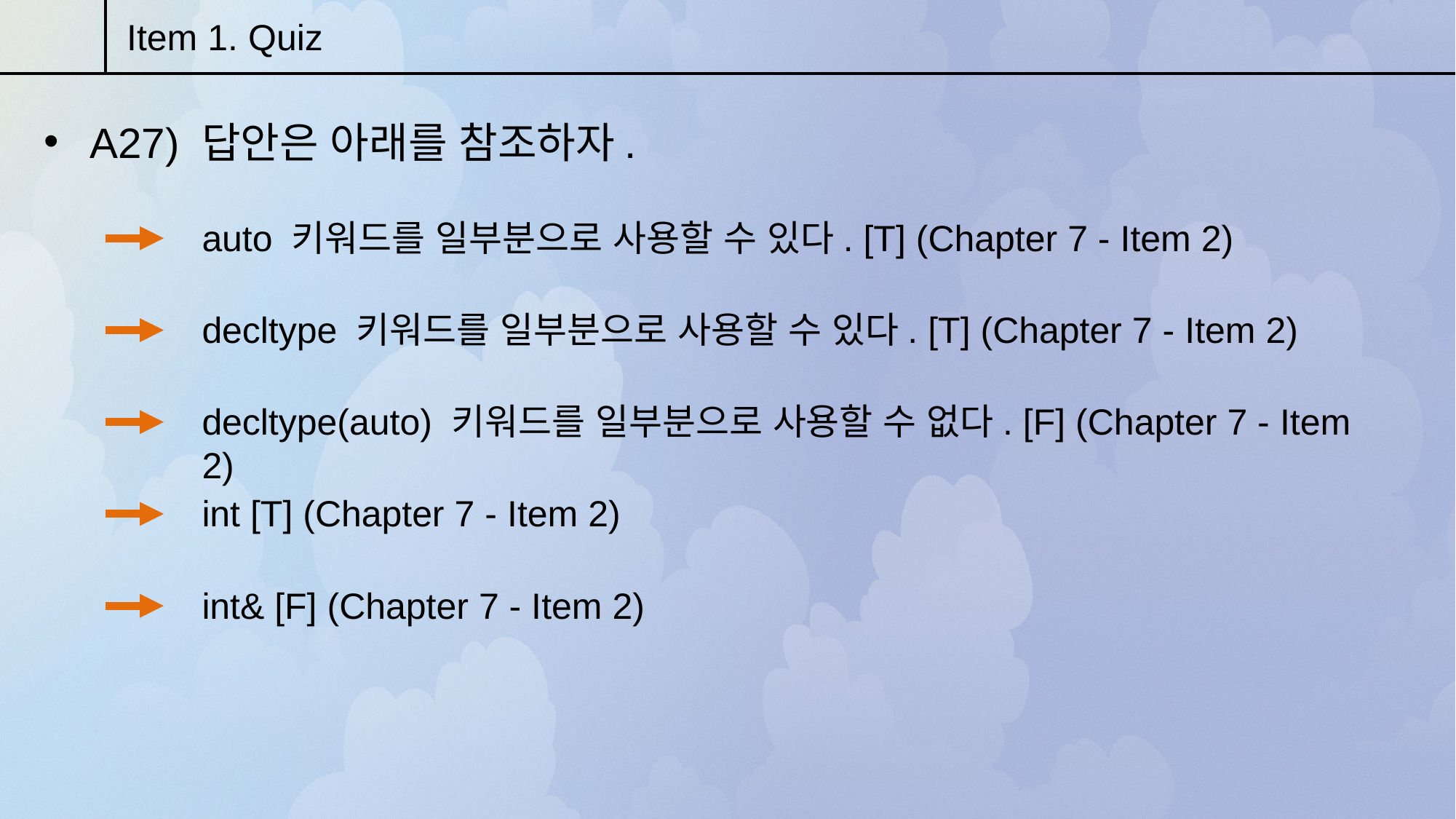

Item 1. Quiz
 A27) 답안은 아래를 참조하자.
auto 키워드를 일부분으로 사용할 수 있다. [T] (Chapter 7 - Item 2)
decltype 키워드를 일부분으로 사용할 수 있다. [T] (Chapter 7 - Item 2)
decltype(auto) 키워드를 일부분으로 사용할 수 없다. [F] (Chapter 7 - Item 2)
int [T] (Chapter 7 - Item 2)
int& [F] (Chapter 7 - Item 2)